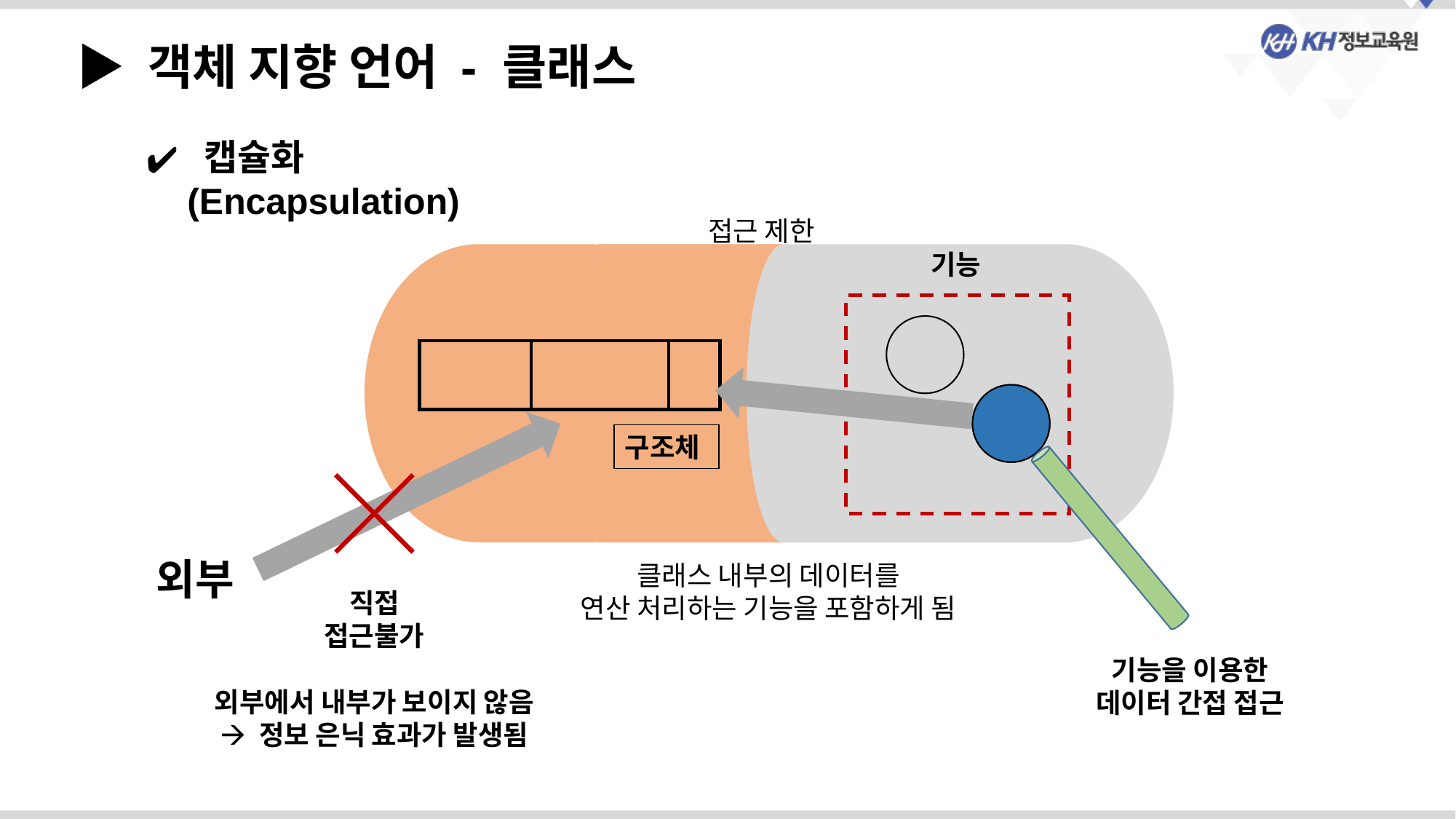

▶ 객체 지향 언어 - 클래스
 캡슐화(Encapsulation)
접근 제한

기능

구조체

외부
클래스 내부의 데이터를
연산 처리하는 기능을 포함하게 됨
직접
접근불가
기능을 이용한
데이터 간접 접근
외부에서 내부가 보이지 않음
🡪 정보 은닉 효과가 발생됨